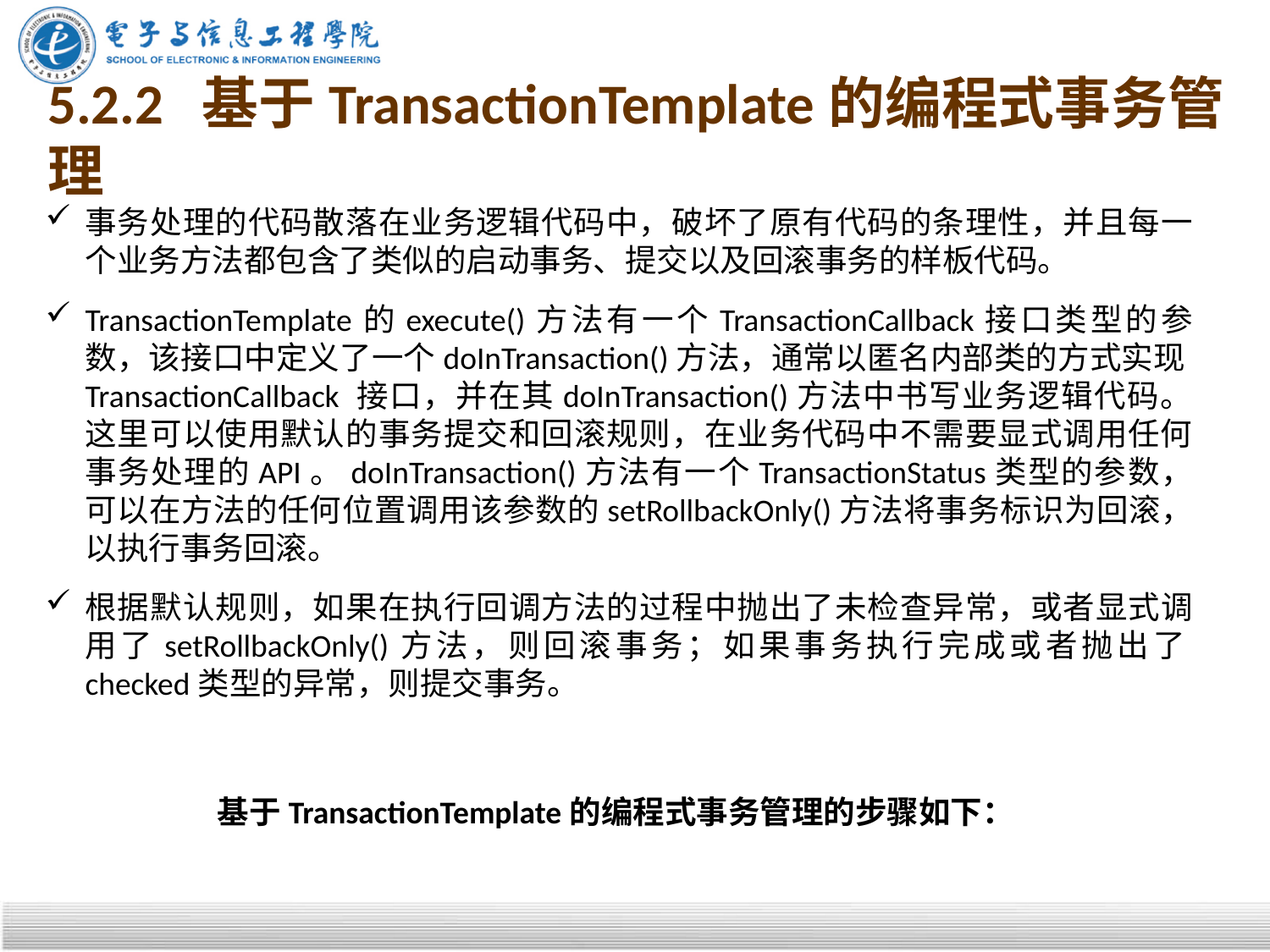

# 5.2.2  基于TransactionTemplate的编程式事务管理
事务处理的代码散落在业务逻辑代码中，破坏了原有代码的条理性，并且每一个业务方法都包含了类似的启动事务、提交以及回滚事务的样板代码。
TransactionTemplate的execute()方法有一个TransactionCallback接口类型的参数，该接口中定义了一个doInTransaction()方法，通常以匿名内部类的方式实现TransactionCallback 接口，并在其doInTransaction()方法中书写业务逻辑代码。这里可以使用默认的事务提交和回滚规则，在业务代码中不需要显式调用任何事务处理的API。doInTransaction()方法有一个TransactionStatus类型的参数，可以在方法的任何位置调用该参数的setRollbackOnly()方法将事务标识为回滚，以执行事务回滚。
根据默认规则，如果在执行回调方法的过程中抛出了未检查异常，或者显式调用了setRollbackOnly()方法，则回滚事务；如果事务执行完成或者抛出了checked类型的异常，则提交事务。
基于TransactionTemplate的编程式事务管理的步骤如下：